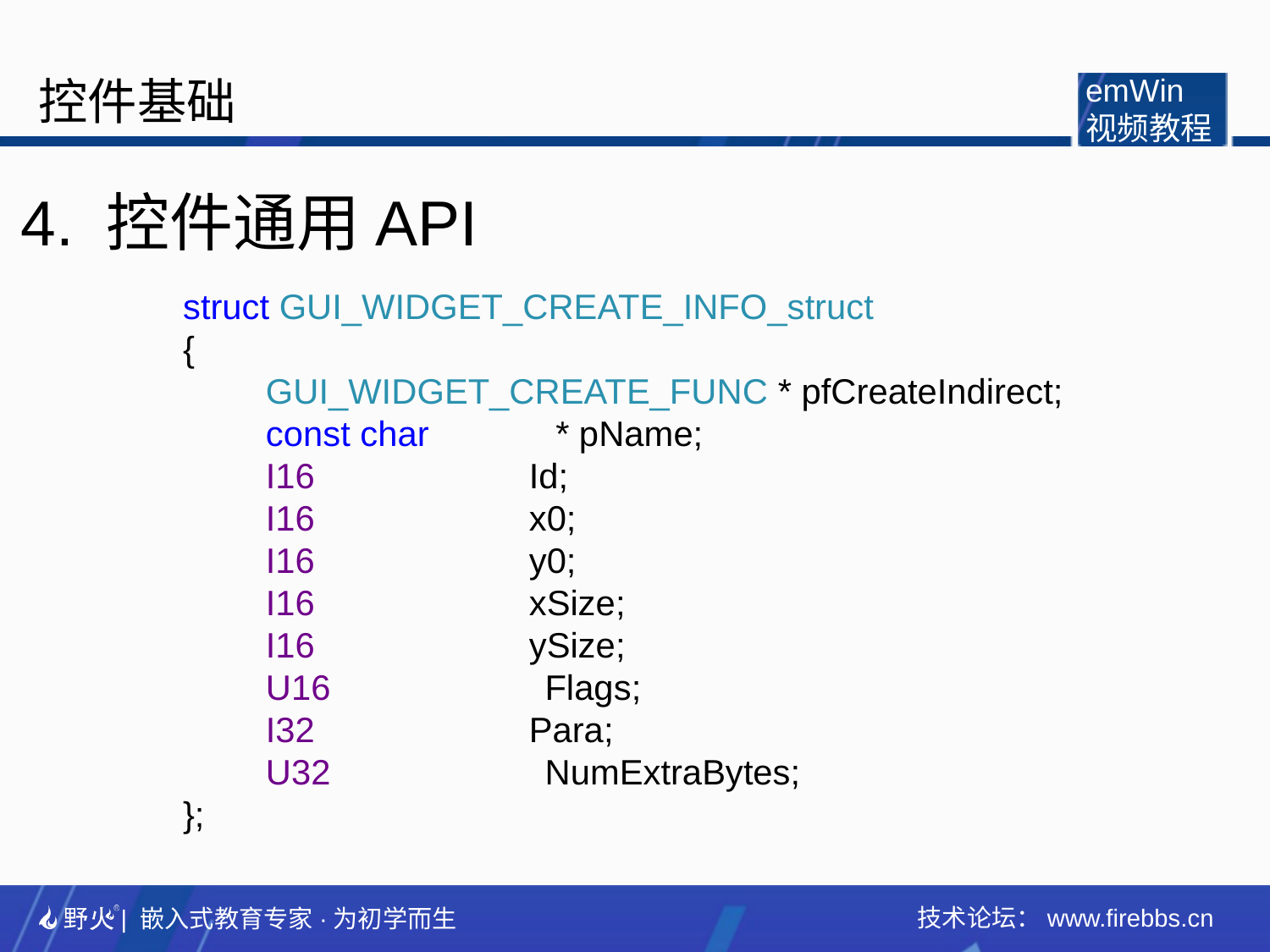

控件基础
emWin
视频教程
4. 控件通用API
struct GUI_WIDGET_CREATE_INFO_struct
{
  GUI_WIDGET_CREATE_FUNC * pfCreateIndirect;
  const char             * pName;
  I16                      Id;
  I16                      x0;
  I16                      y0;
  I16                      xSize;
  I16                      ySize;
  U16                      Flags;
  I32                      Para;
  U32                      NumExtraBytes;
};